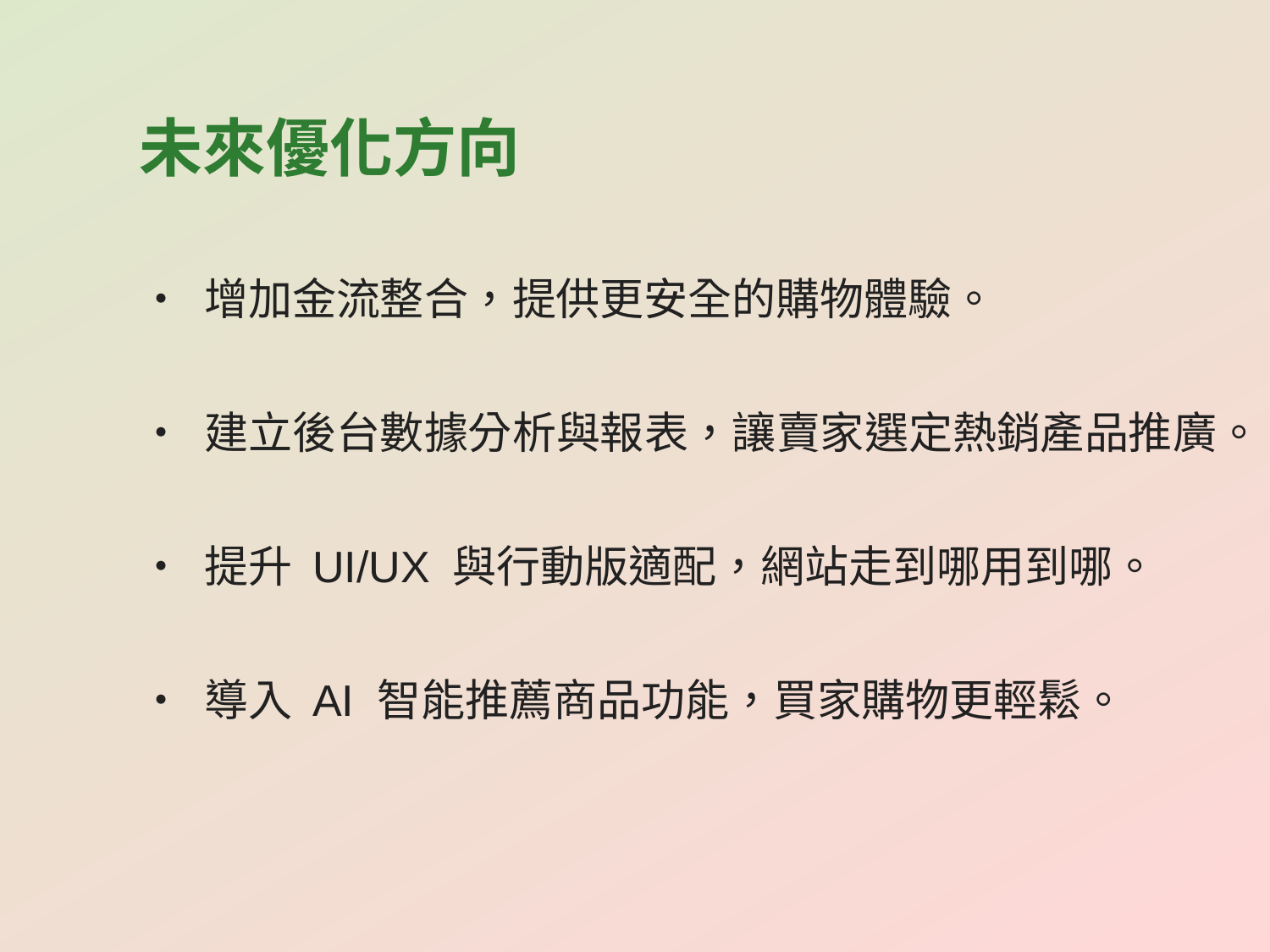

未來優化方向

• 增加金流整合，提供更安全的購物體驗。

• 建立後台數據分析與報表，讓賣家選定熱銷產品推廣。

• 提升 UI/UX 與行動版適配，網站走到哪用到哪。

• 導入 AI 智能推薦商品功能，買家購物更輕鬆。